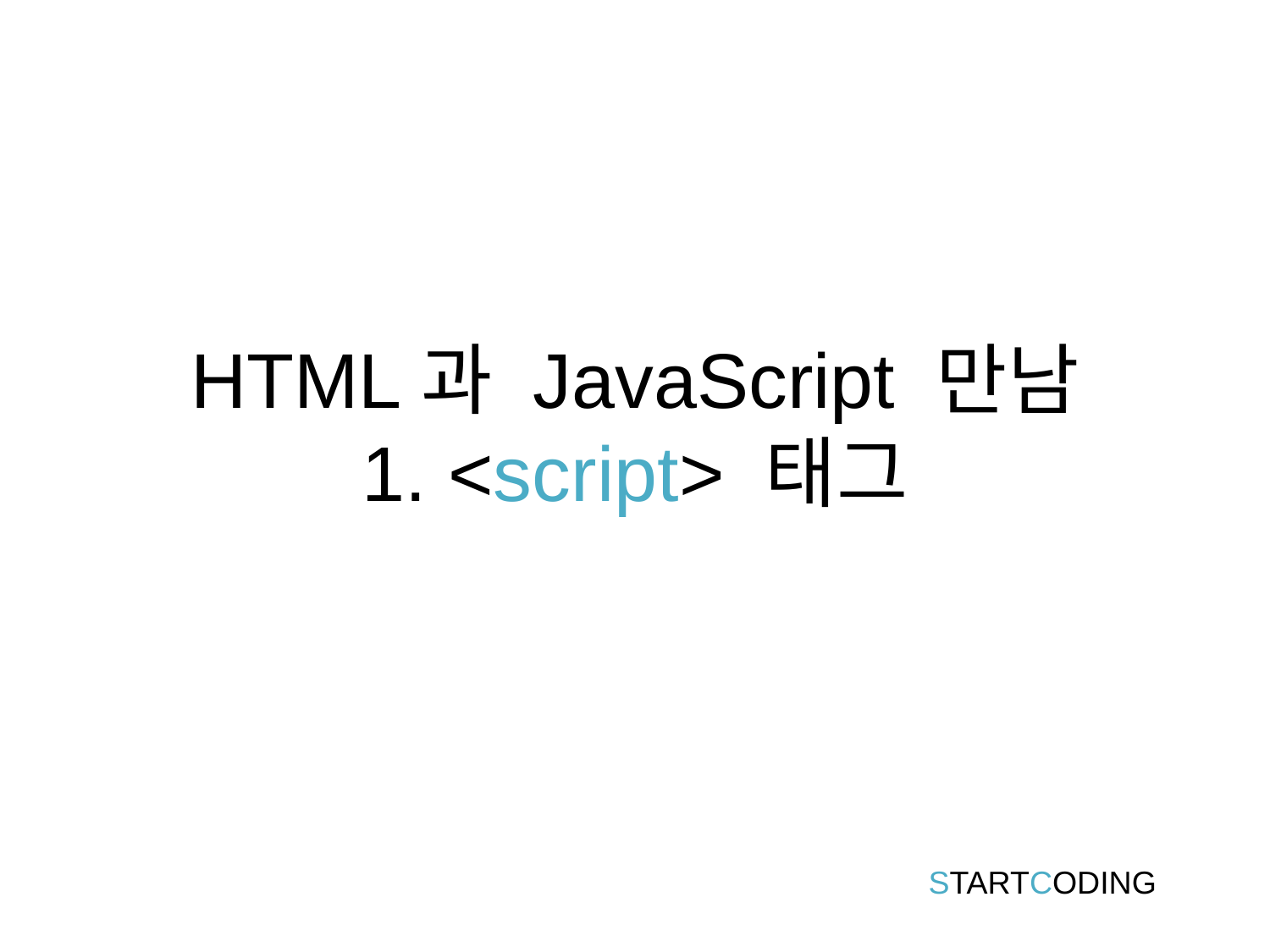

# HTML과 JavaScript 만남 1. <script> 태그
STARTCODING